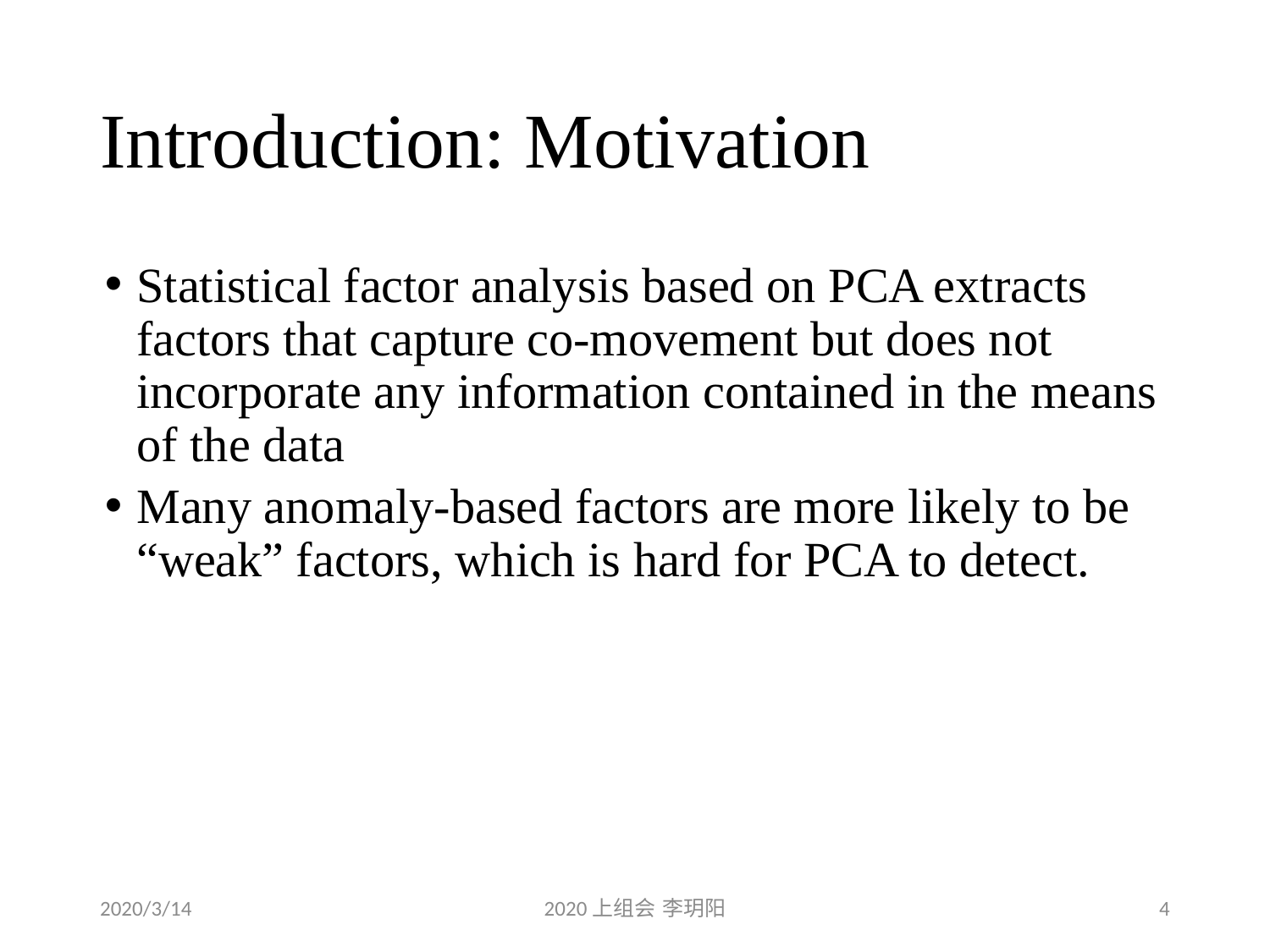

# Introduction: Motivation
Statistical factor analysis based on PCA extracts factors that capture co-movement but does not incorporate any information contained in the means of the data
Many anomaly-based factors are more likely to be “weak” factors, which is hard for PCA to detect.

2020/3/14
2020上组会 李玥阳
4